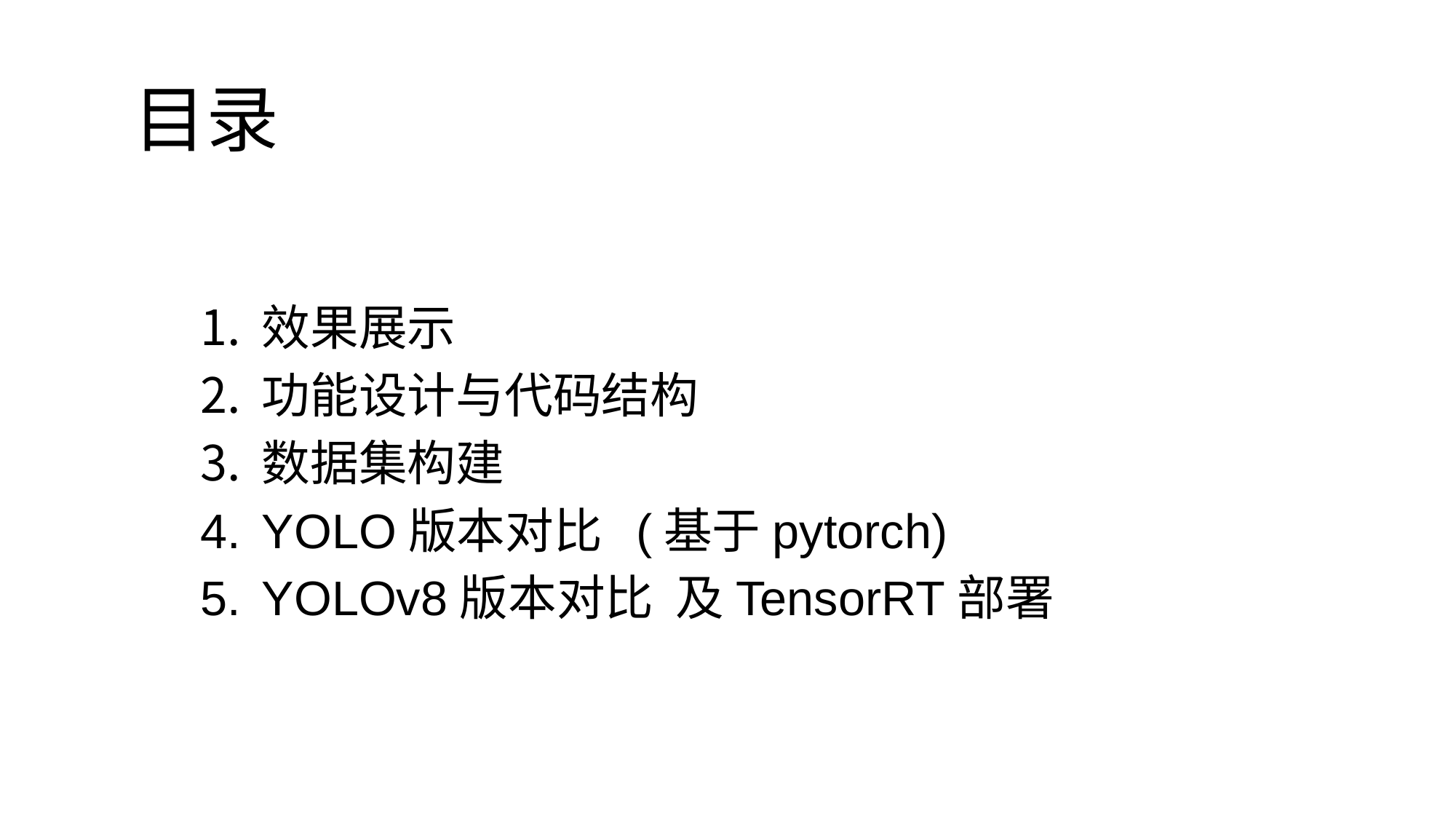

# 目录
效果展示
功能设计与代码结构
数据集构建
YOLO版本对比  (基于pytorch)
YOLOv8版本对比  及TensorRT部署